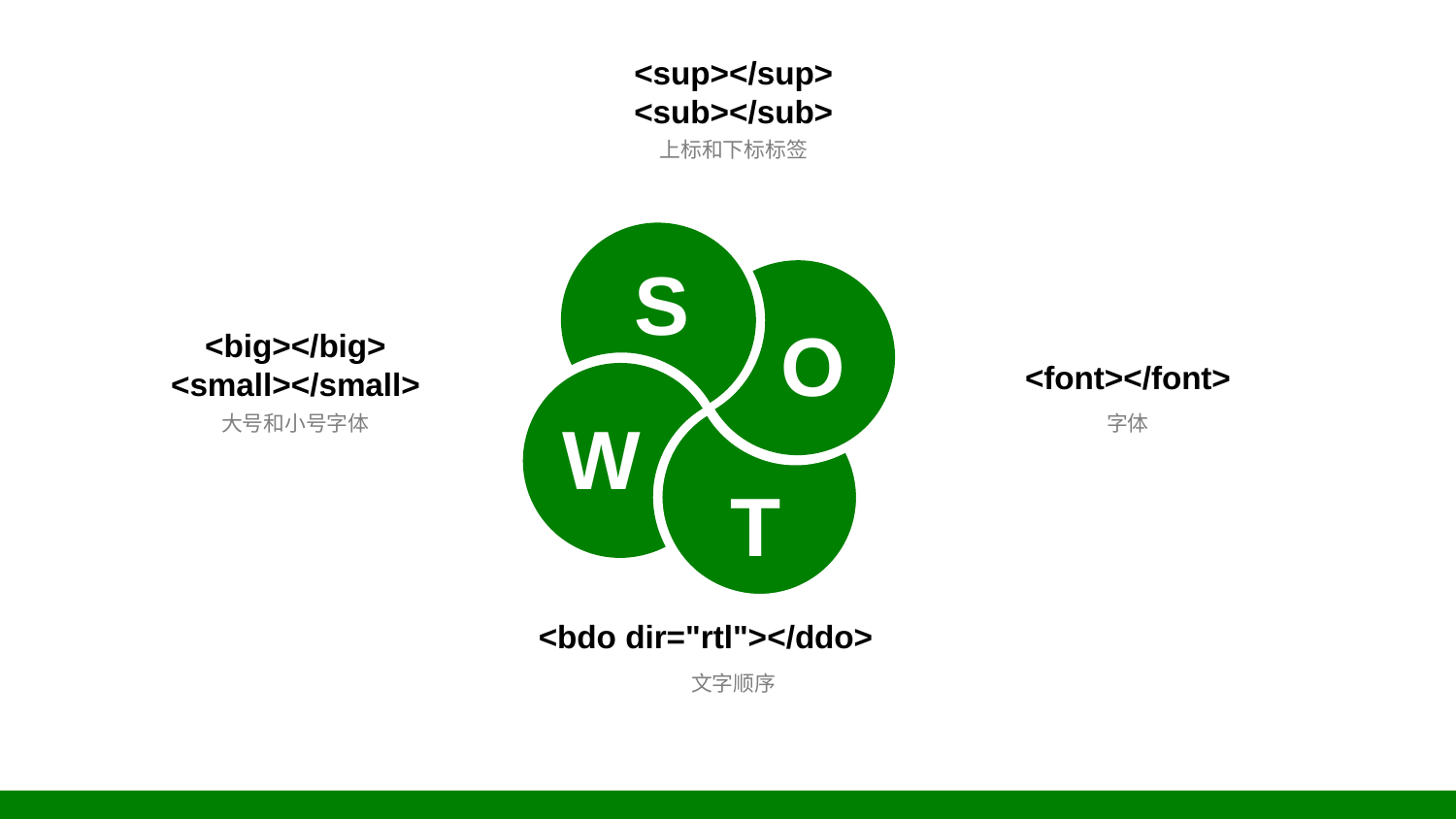

<sup></sup>
<sub></sub>
上标和下标标签

S

O
<big></big>
<small></small>
<font></font>

大号和小号字体
字体

W
T
<bdo dir="rtl"></ddo>
文字顺序